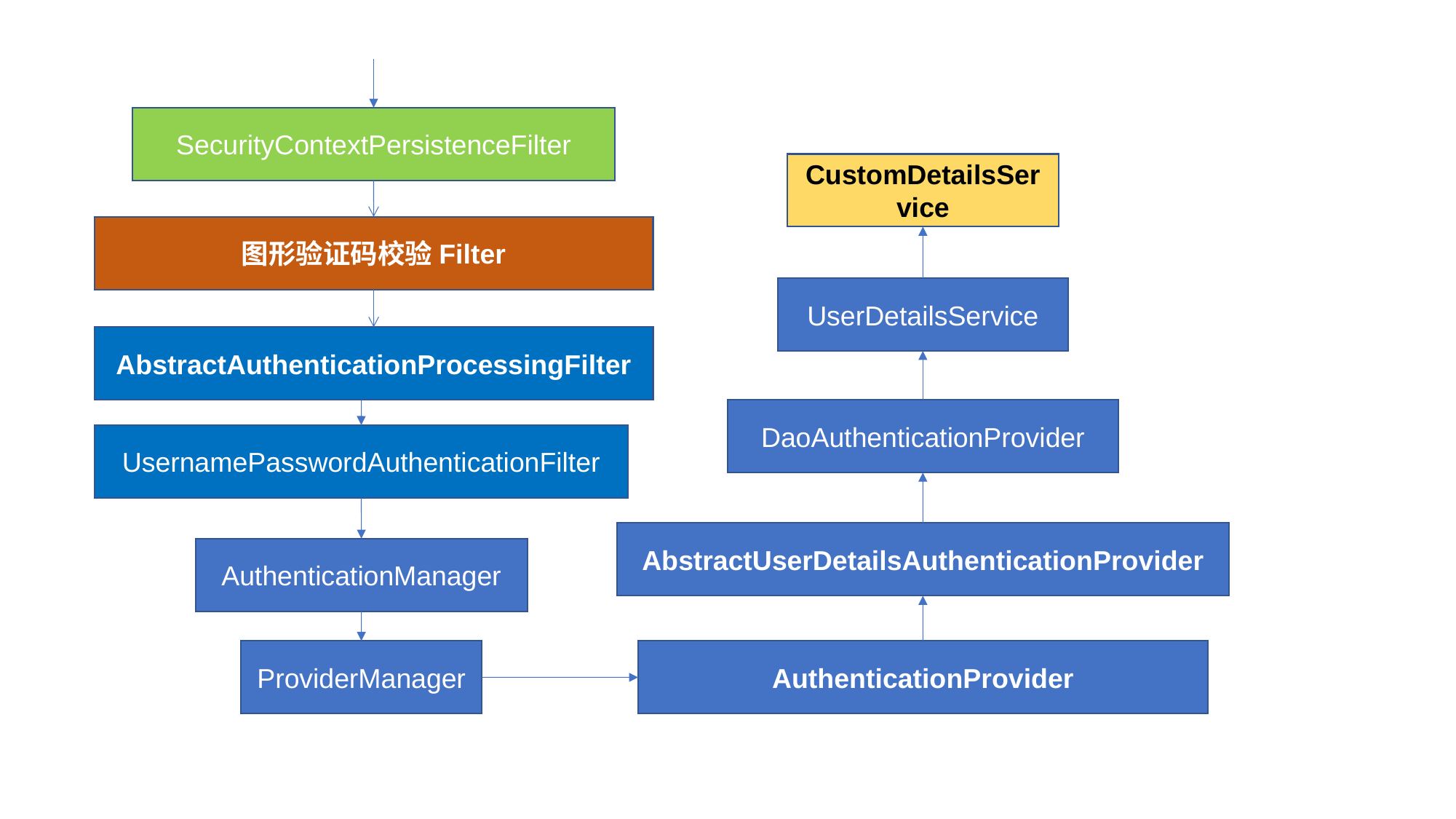

SecurityContextPersistenceFilter
CustomDetailsService
图形验证码校验Filter
UserDetailsService
AbstractAuthenticationProcessingFilter
DaoAuthenticationProvider
UsernamePasswordAuthenticationFilter
AbstractUserDetailsAuthenticationProvider
AuthenticationManager
ProviderManager
AuthenticationProvider